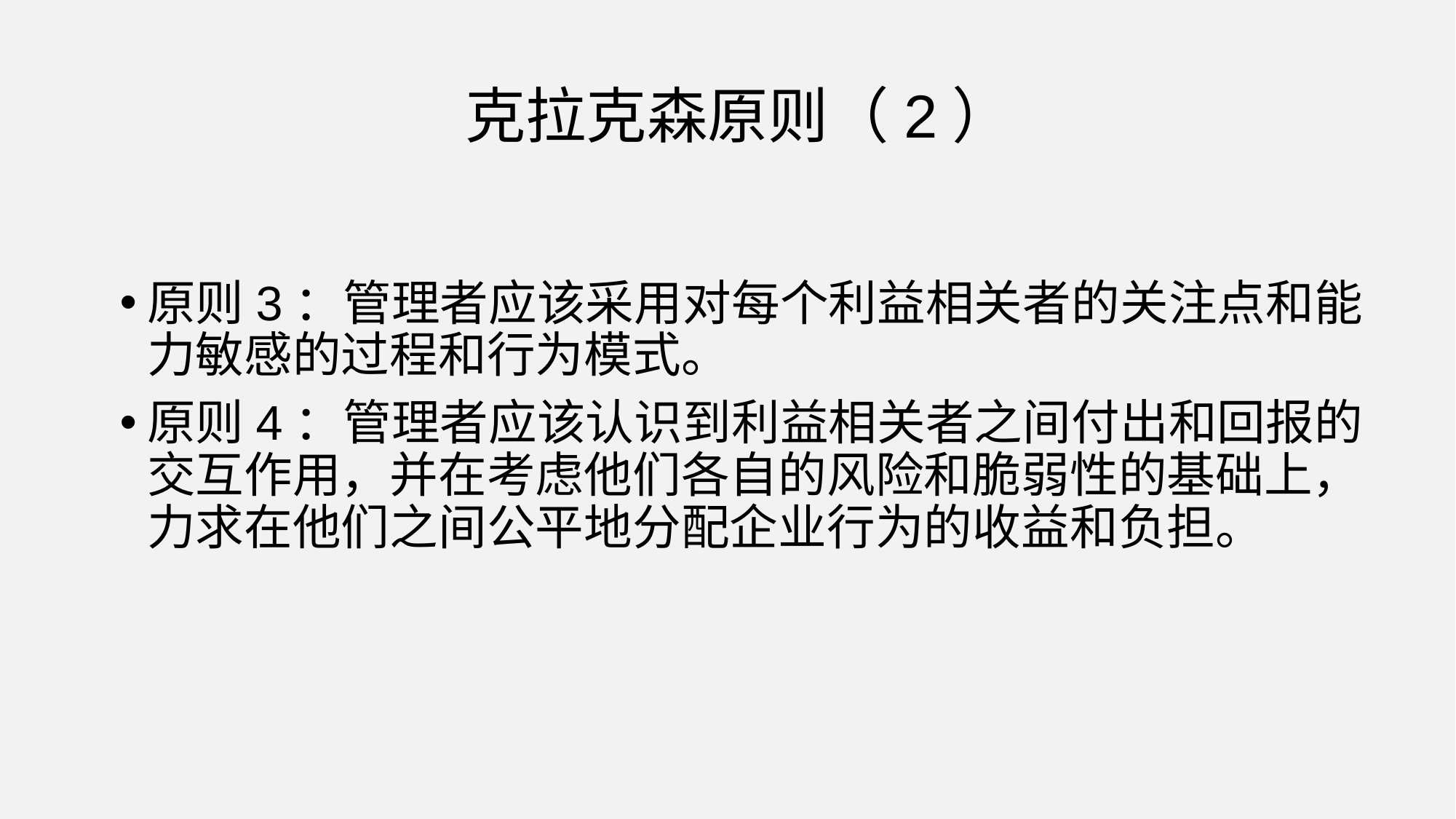

# 克拉克森原则（2）
原则3：管理者应该采用对每个利益相关者的关注点和能力敏感的过程和行为模式。
原则4：管理者应该认识到利益相关者之间付出和回报的交互作用，并在考虑他们各自的风险和脆弱性的基础上，力求在他们之间公平地分配企业行为的收益和负担。